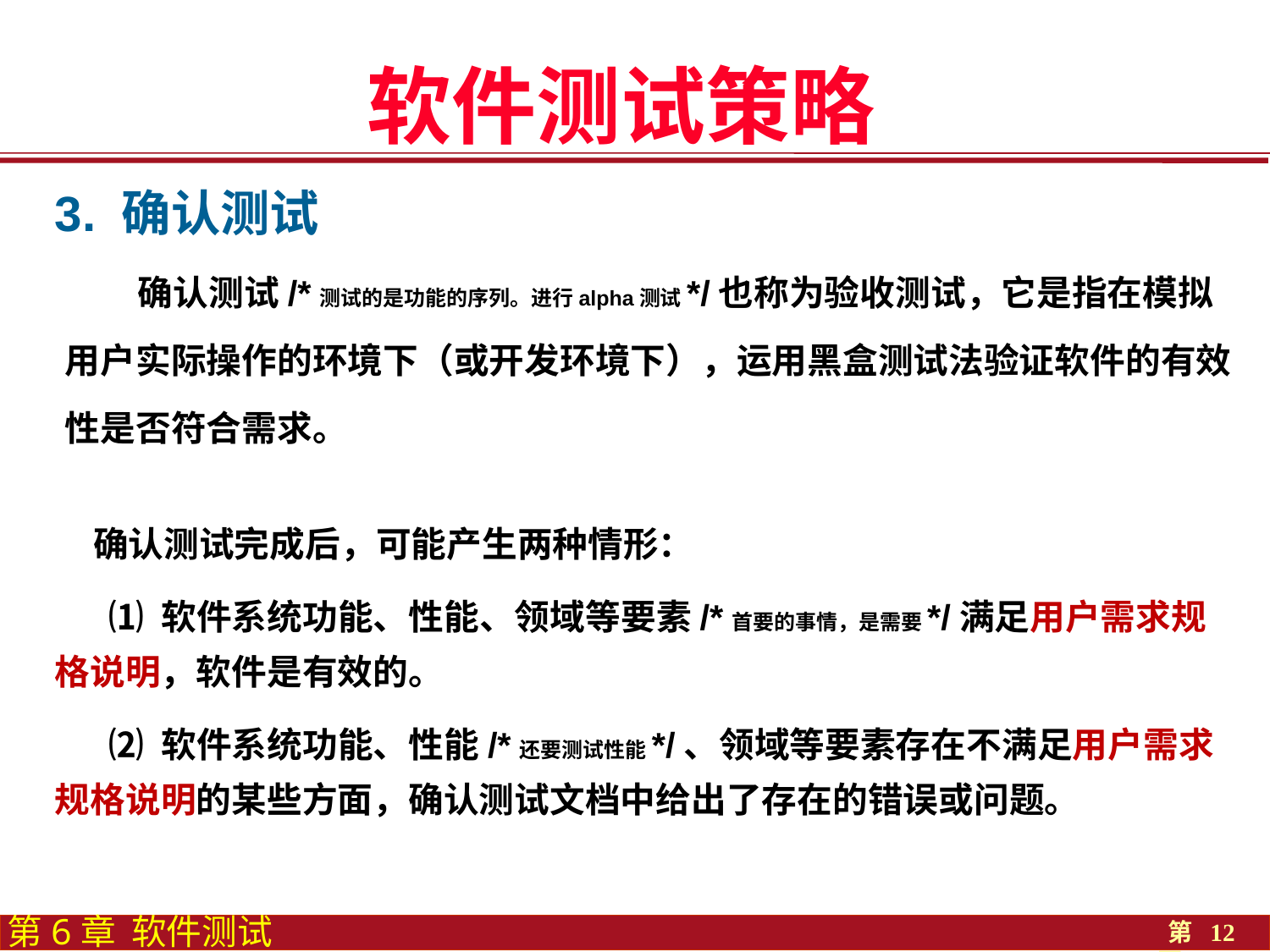

软件测试策略
# 3. 确认测试
        确认测试/*测试的是功能的序列。进行alpha测试*/也称为验收测试，它是指在模拟用户实际操作的环境下（或开发环境下），运用黑盒测试法验证软件的有效性是否符合需求。
确认测试完成后，可能产生两种情形：
  ⑴ 软件系统功能、性能、领域等要素/*首要的事情，是需要*/满足用户需求规格说明，软件是有效的。
  ⑵ 软件系统功能、性能/*还要测试性能*/、领域等要素存在不满足用户需求规格说明的某些方面，确认测试文档中给出了存在的错误或问题。